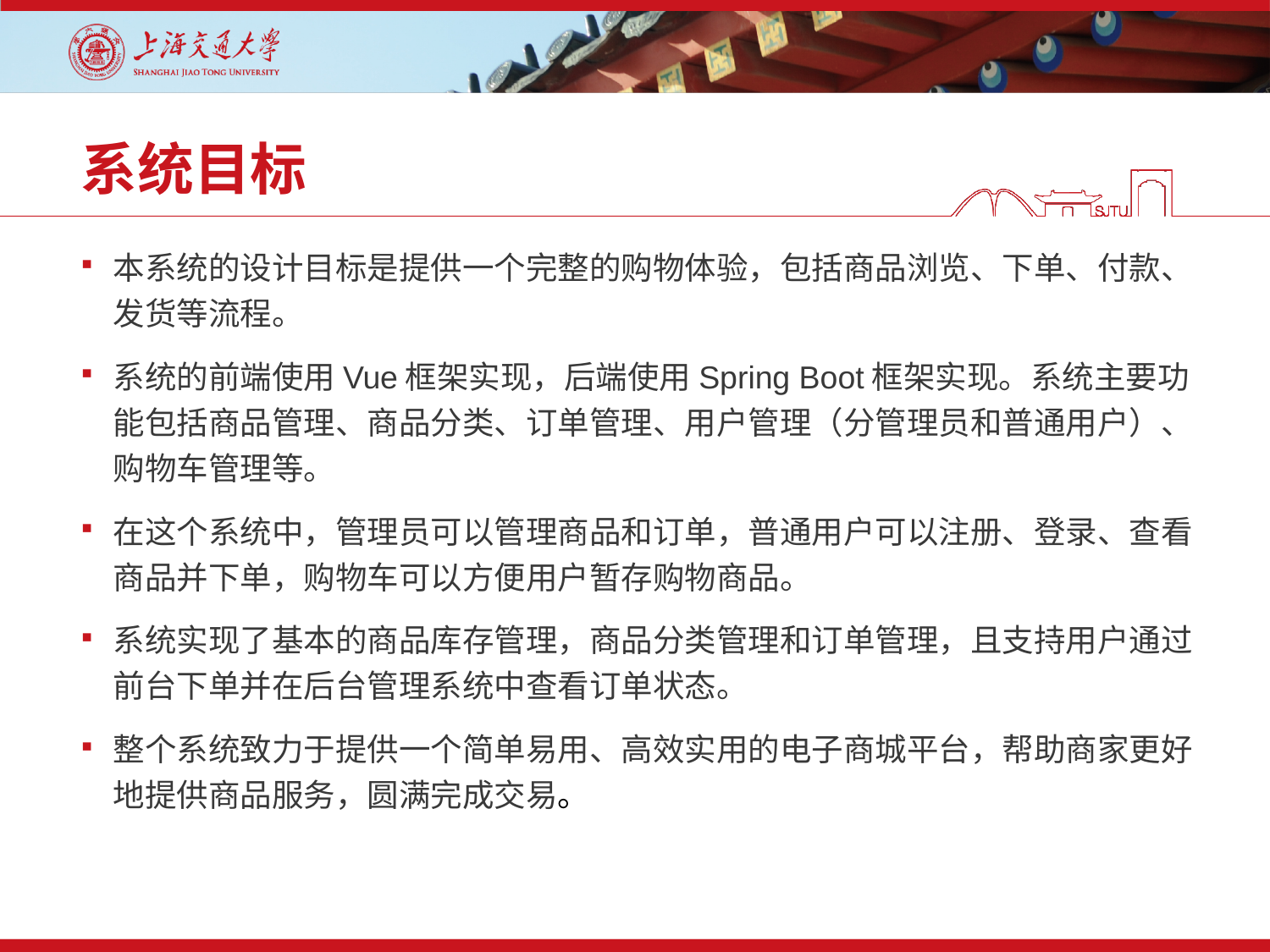

# 系统目标
本系统的设计目标是提供一个完整的购物体验，包括商品浏览、下单、付款、发货等流程。
系统的前端使用Vue框架实现，后端使用Spring Boot框架实现。系统主要功能包括商品管理、商品分类、订单管理、用户管理（分管理员和普通用户）、购物车管理等。
在这个系统中，管理员可以管理商品和订单，普通用户可以注册、登录、查看商品并下单，购物车可以方便用户暂存购物商品。
系统实现了基本的商品库存管理，商品分类管理和订单管理，且支持用户通过前台下单并在后台管理系统中查看订单状态。
整个系统致力于提供一个简单易用、高效实用的电子商城平台，帮助商家更好地提供商品服务，圆满完成交易。